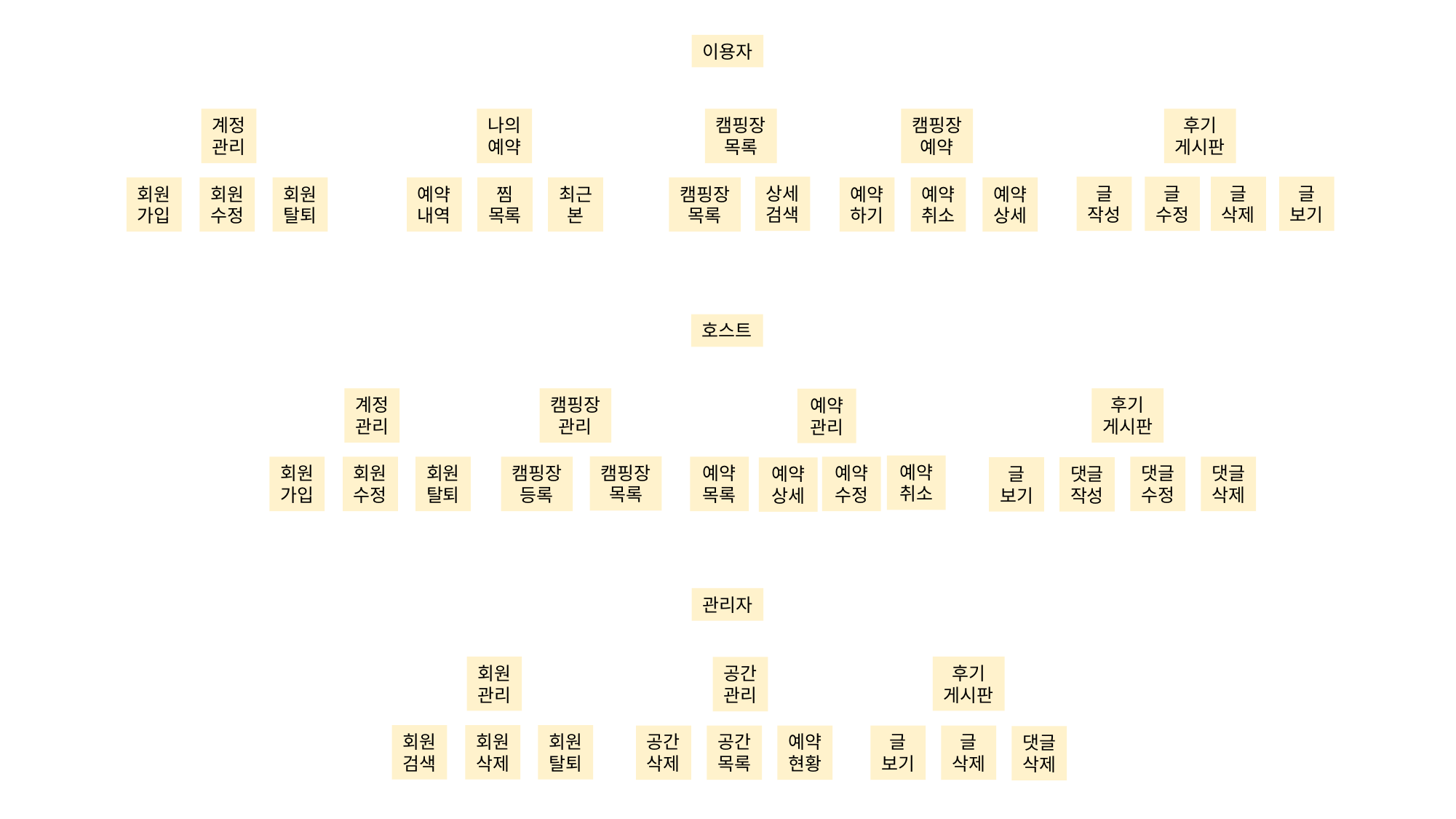

이용자
나의
예약
캠핑장
목록
캠핑장
예약
후기
게시판
계정
관리
글
수정
글
삭제
글
보기
상세
검색
글
작성
예약
내역
찜
목록
최근
본
캠핑장
목록
예약
하기
예약
취소
예약
상세
회원
탈퇴
회원
가입
회원
수정
호스트
캠핑장
관리
계정
관리
후기
게시판
예약
관리
예약
취소
캠핑장
목록
회원
탈퇴
캠핑장
등록
예약
목록
예약
수정
댓글
수정
댓글
삭제
회원
가입
회원
수정
글
보기
댓글
작성
예약
상세
관리자
회원
관리
후기
게시판
공간
관리
회원
탈퇴
회원
검색
회원
삭제
글
보기
글
삭제
공간
삭제
공간
목록
예약
현황
댓글
삭제